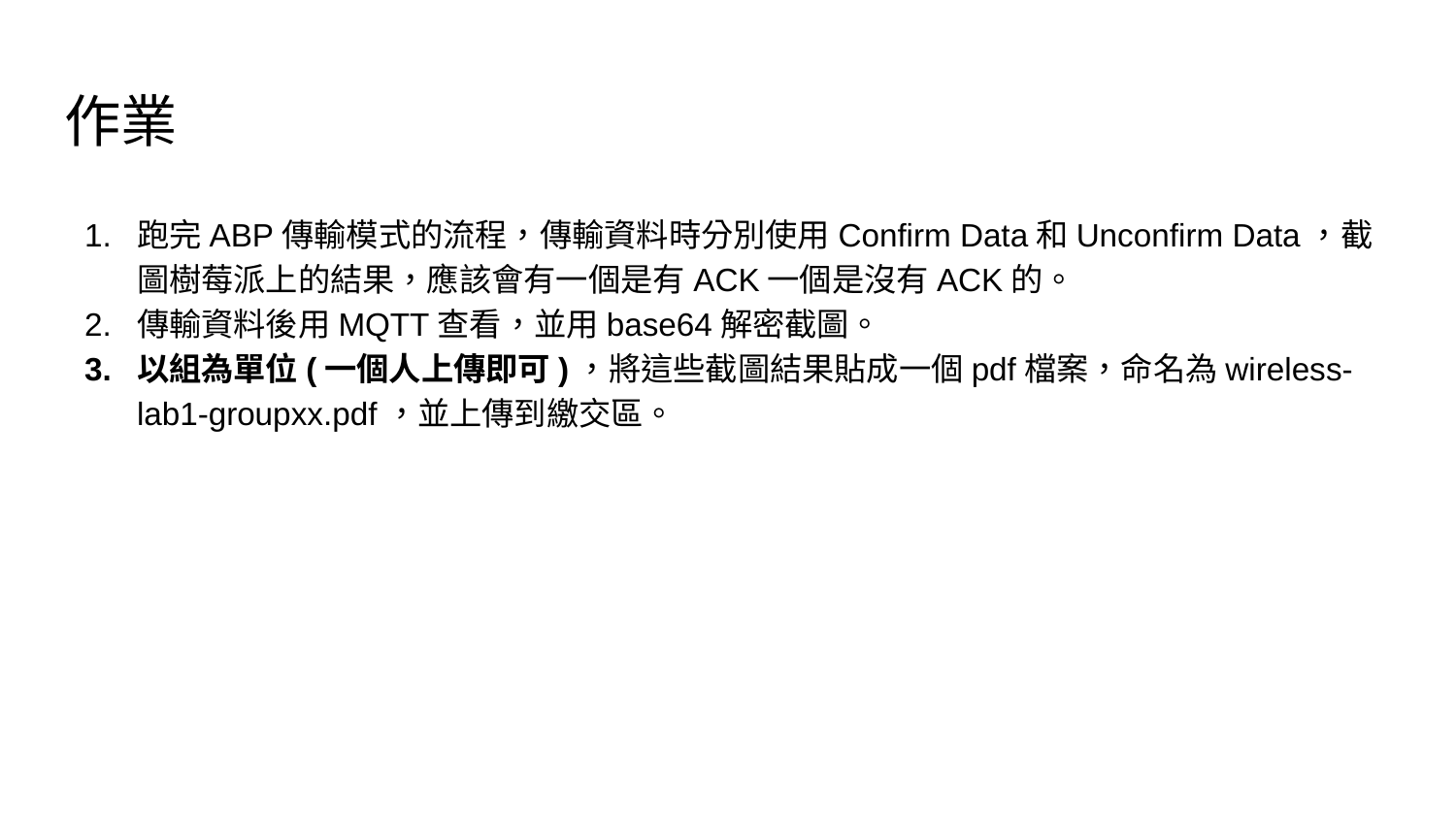

# 作業
跑完ABP傳輸模式的流程，傳輸資料時分別使用Confirm Data和Unconfirm Data，截圖樹莓派上的結果，應該會有一個是有ACK一個是沒有ACK的。
傳輸資料後用MQTT查看，並用base64解密截圖。
以組為單位(一個人上傳即可)，將這些截圖結果貼成一個pdf檔案，命名為wireless-lab1-groupxx.pdf，並上傳到繳交區。